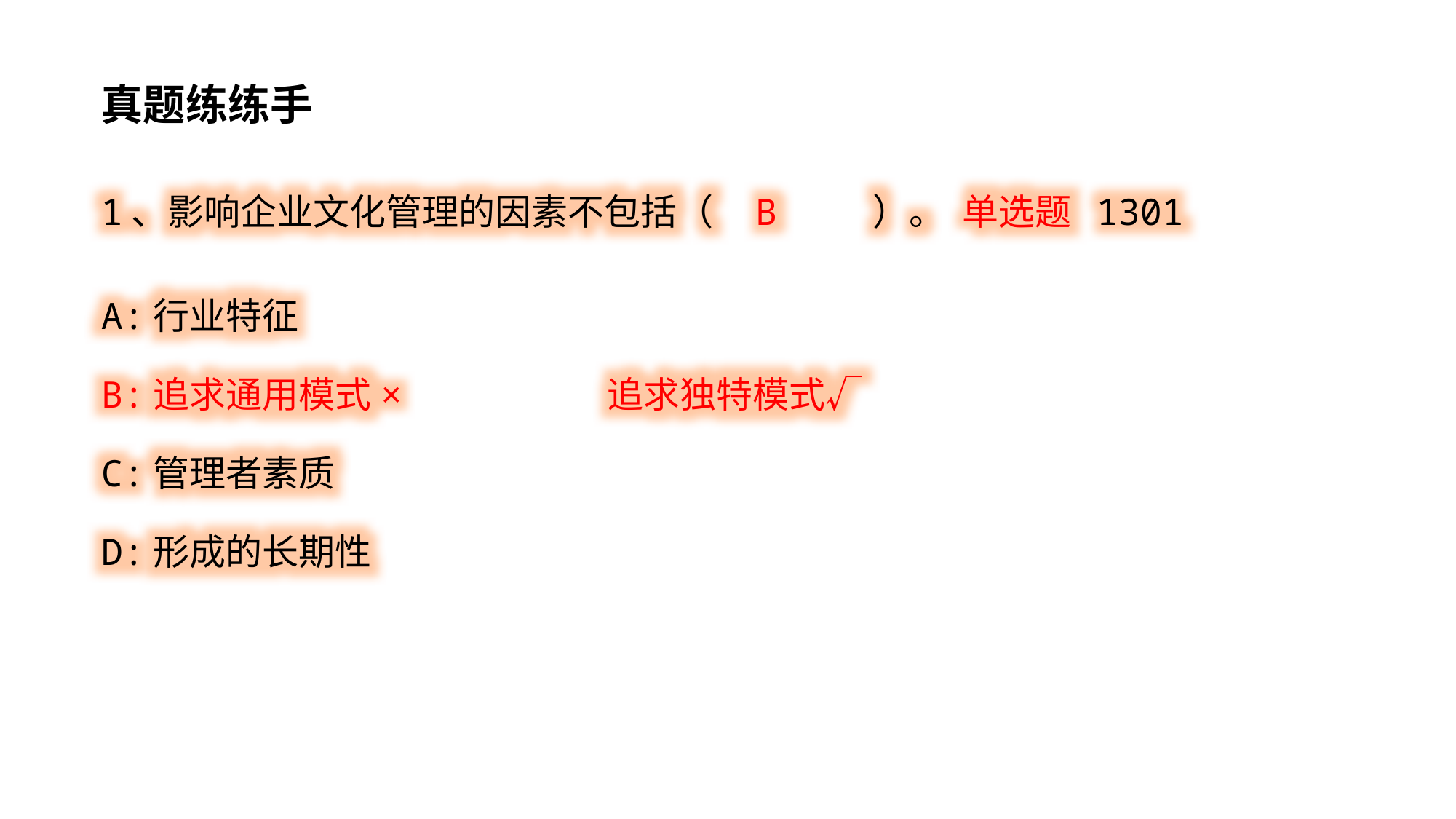

真题练练手
1、影响企业文化管理的因素不包括（    B    ）。  单选题  1301

A:行业特征

B:追求通用模式×         追求独特模式√

C:管理者素质

D:形成的长期性